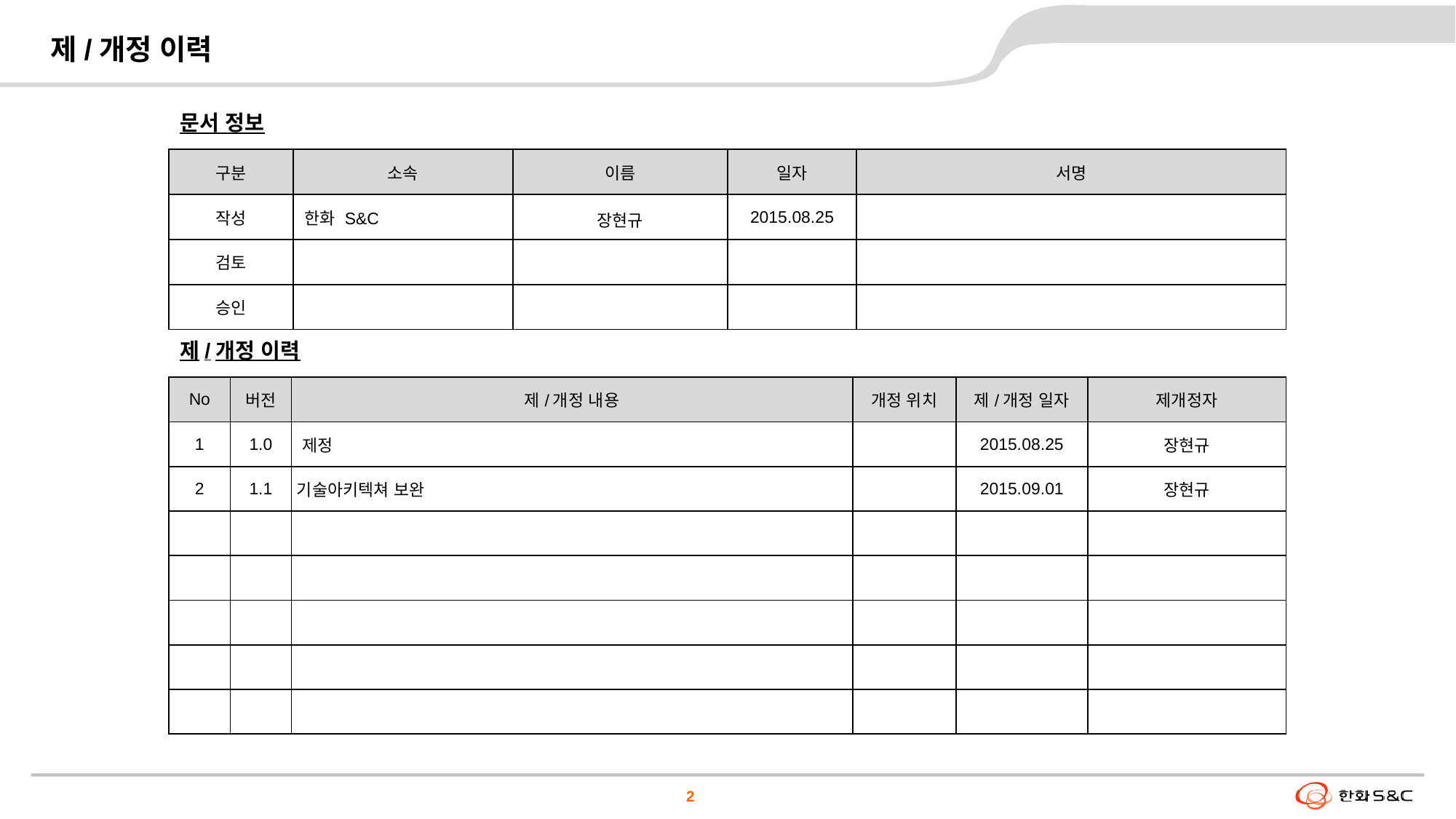

# 제/개정 이력
문서 정보
| 구분 | 소속 | 이름 | 일자 | 서명 |
| --- | --- | --- | --- | --- |
| 작성 | 한화 S&C | 장현규 | 2015.08.25 |  |
| 검토 |  |  |  |  |
| 승인 |  |  |  |  |
제/개정 이력
| No | 버전 | 제/개정 내용 | 개정 위치 | 제/개정 일자 | 제개정자 |
| --- | --- | --- | --- | --- | --- |
| 1 | 1.0 | 제정 |  | 2015.08.25 | 장현규 |
| 2 | 1.1 | 기술아키텍쳐 보완 |  | 2015.09.01 | 장현규 |
|  |  |  |  |  |  |
|  |  |  |  |  |  |
|  |  |  |  |  |  |
|  |  |  |  |  |  |
|  |  |  |  |  |  |